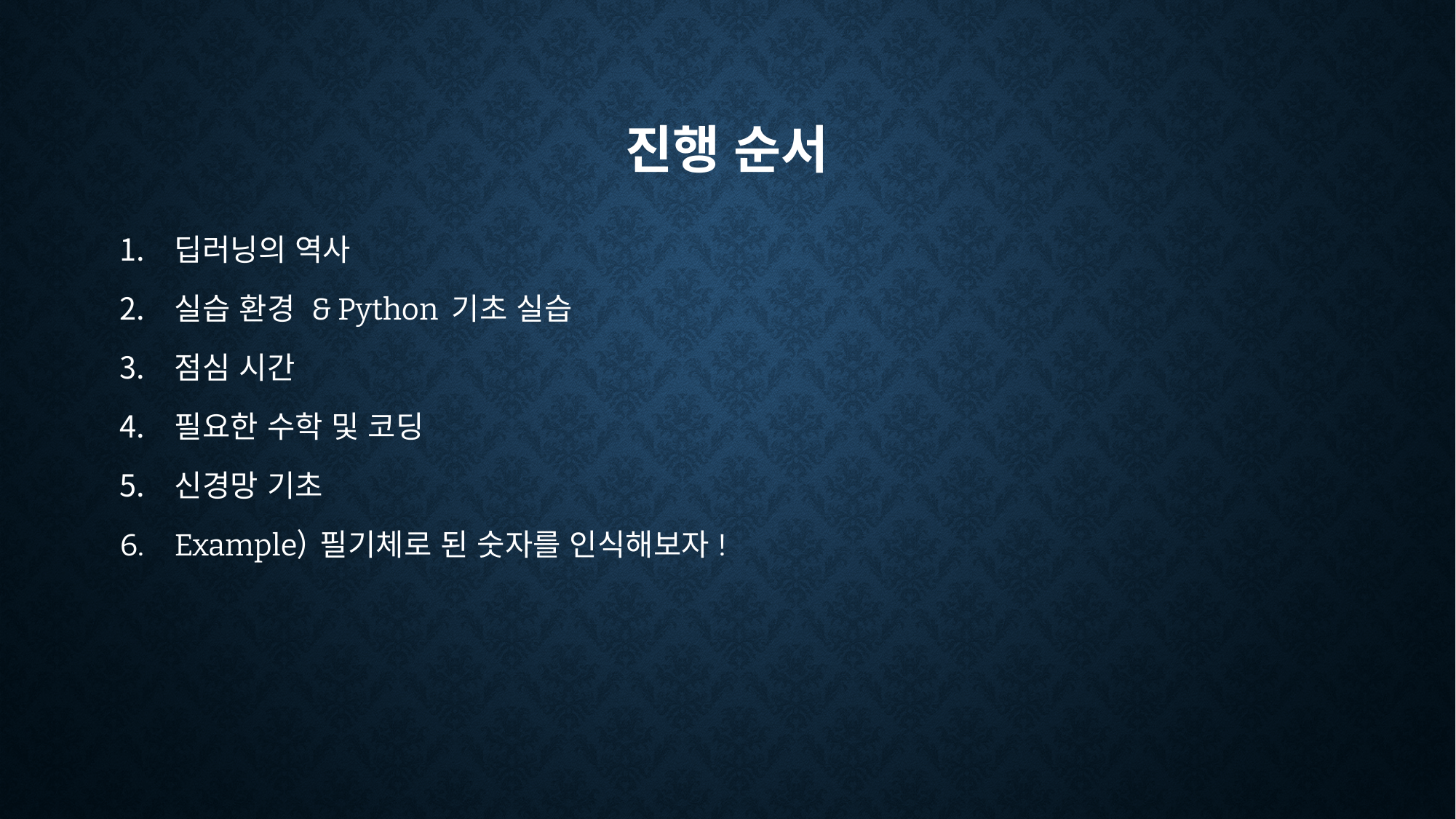

# 진행 순서
딥러닝의 역사
실습 환경 & Python 기초 실습
점심 시간
필요한 수학 및 코딩
신경망 기초
Example) 필기체로 된 숫자를 인식해보자!